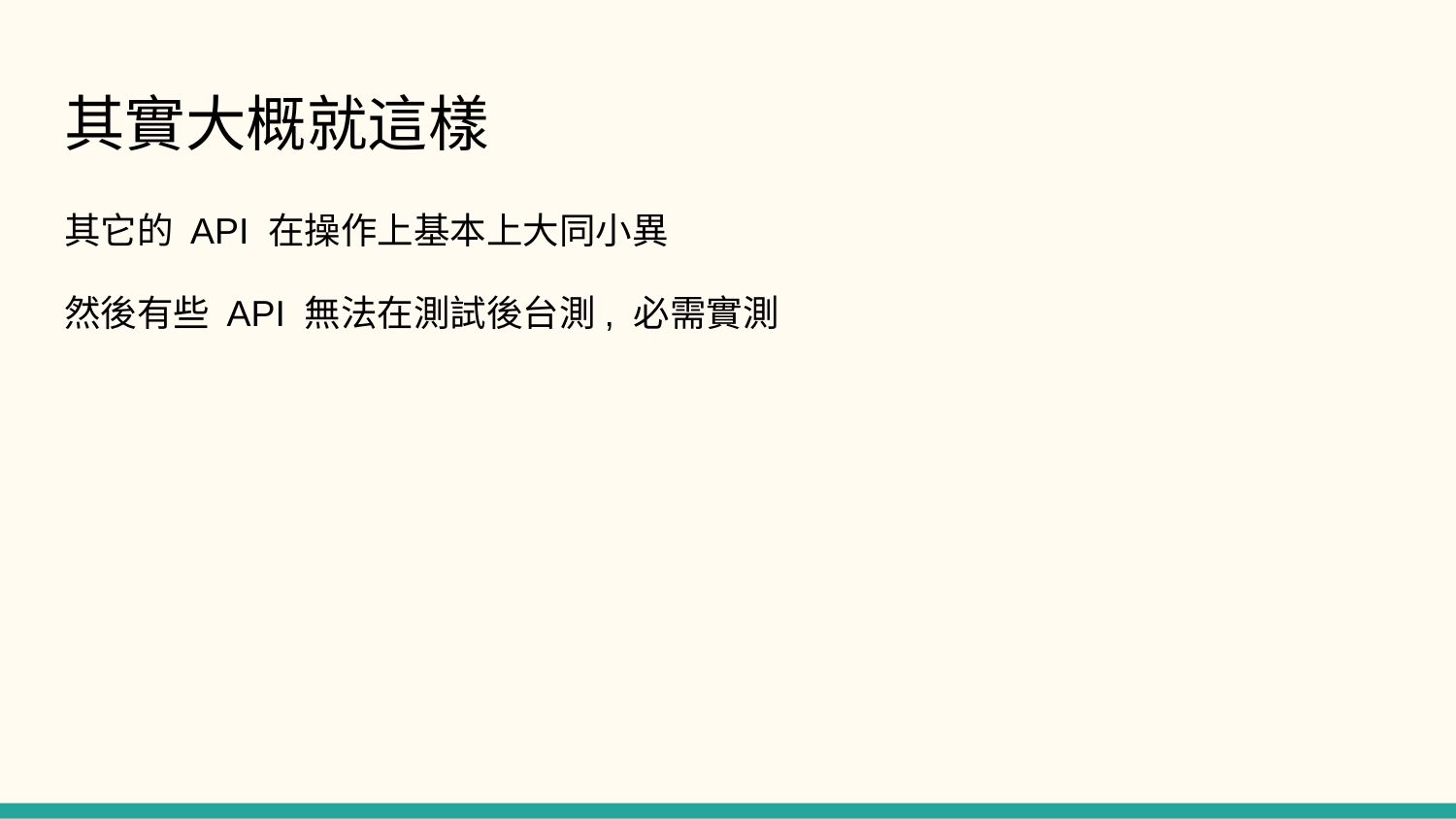

# 其實大概就這樣
其它的 API 在操作上基本上大同小異
然後有些 API 無法在測試後台測, 必需實測